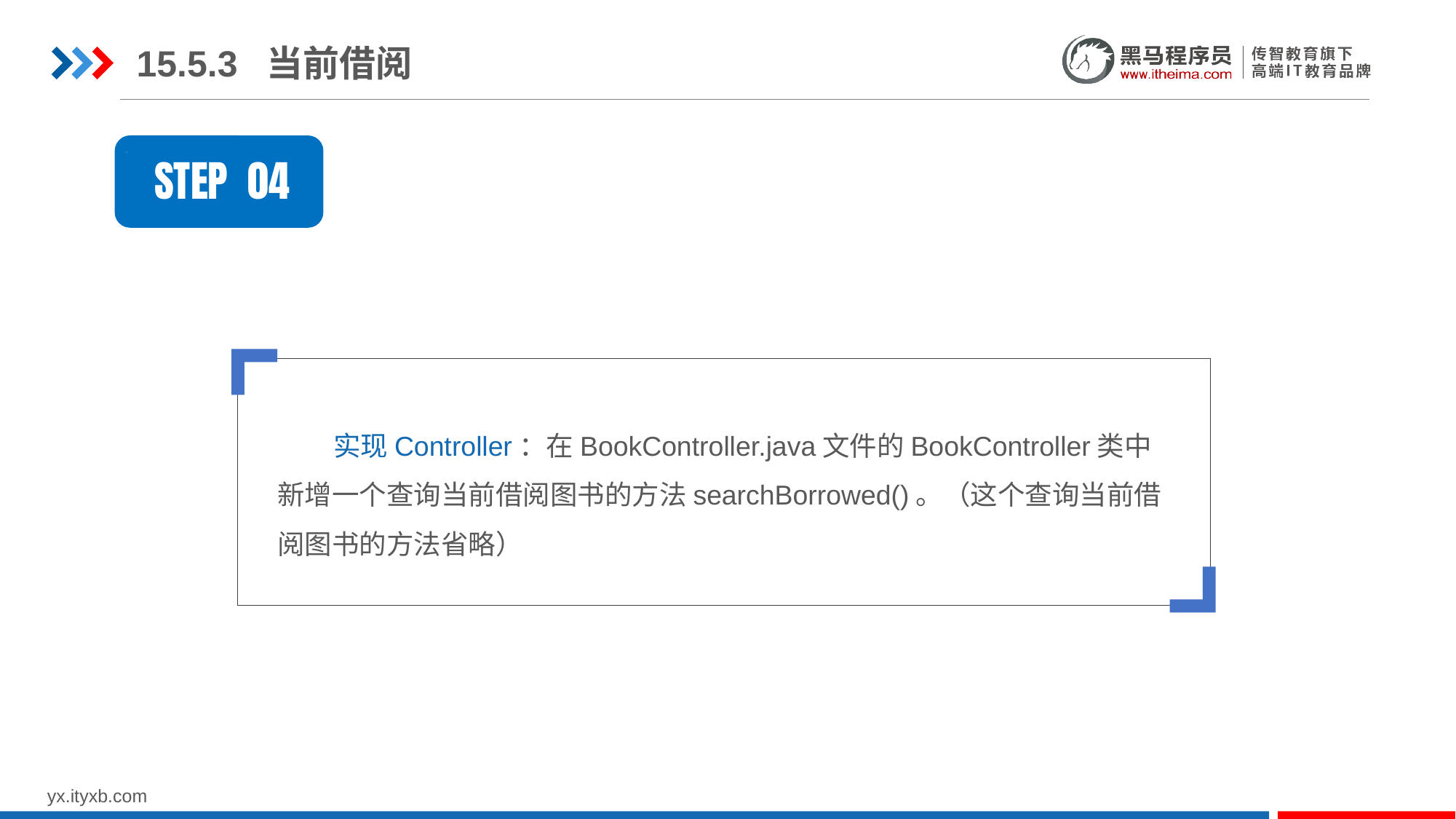

15.5.3  当前借阅

STEP  04

        实现Controller：在BookController.java文件的BookController类中新增一个查询当前借阅图书的方法searchBorrowed()。（这个查询当前借阅图书的方法省略）